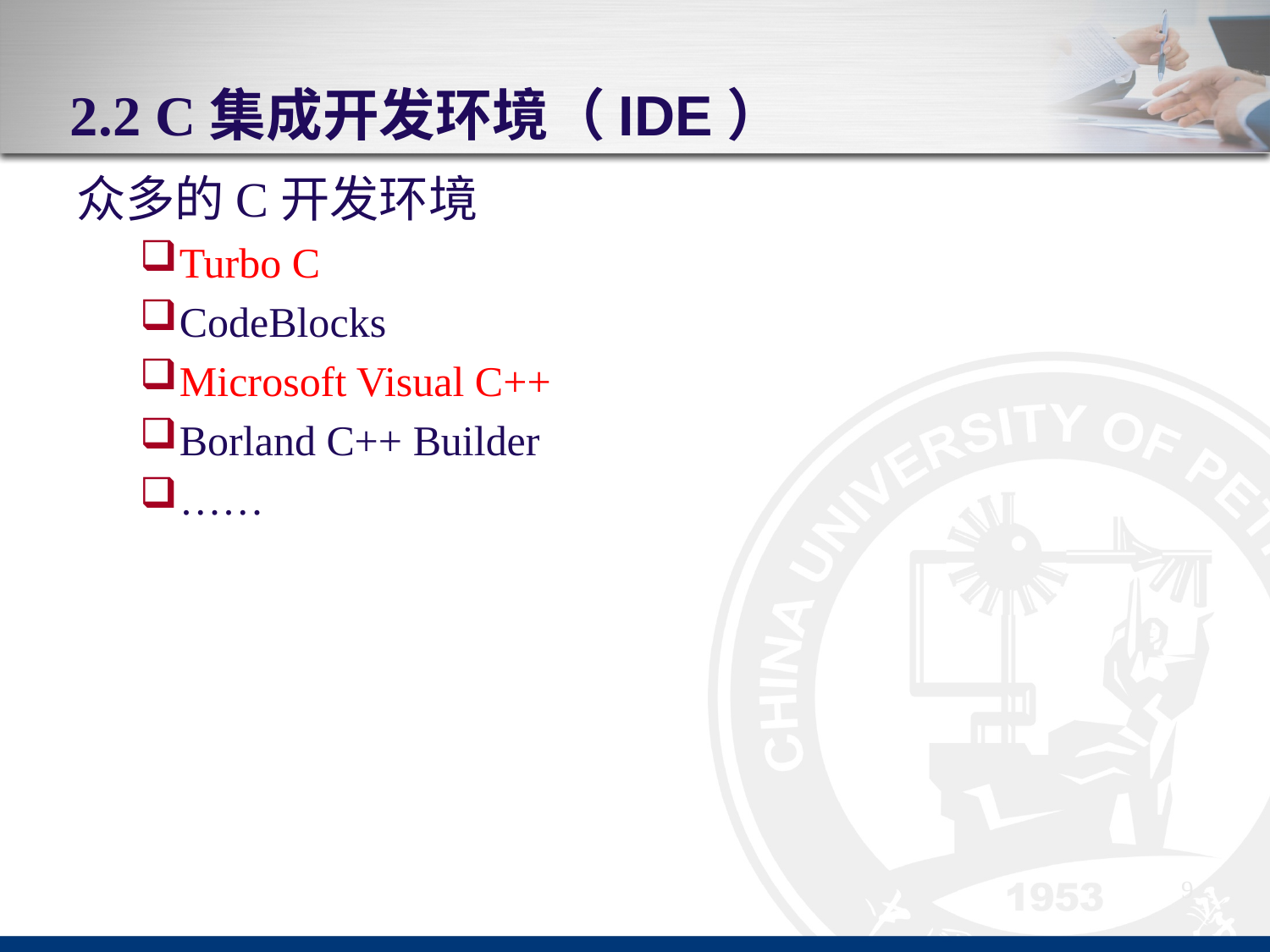

# 2.2 C集成开发环境（IDE）
众多的C开发环境
Turbo C
CodeBlocks
Microsoft Visual C++
Borland C++ Builder
……

9